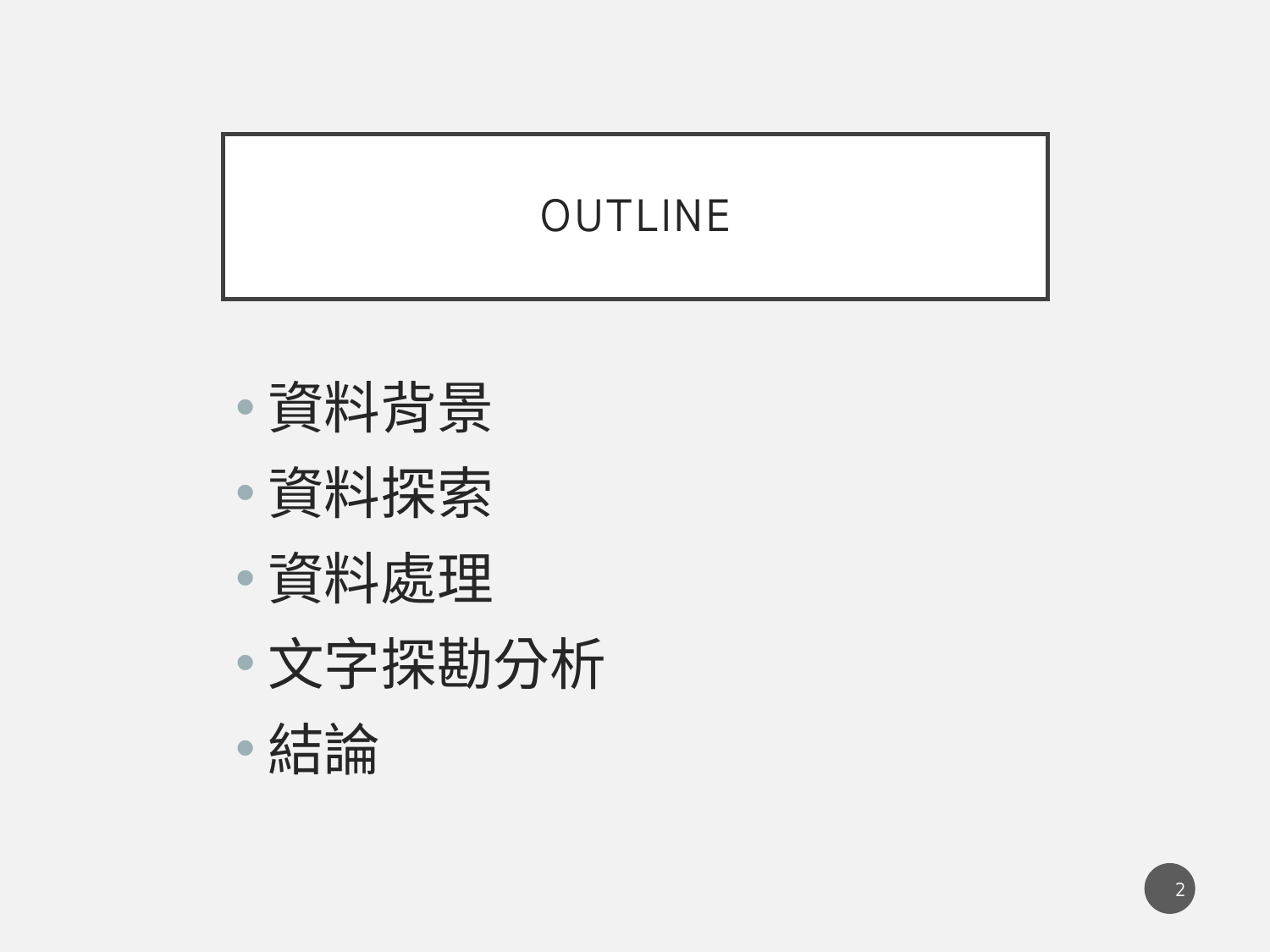

# Outline
資料背景
資料探索
資料處理
文字探勘分析
結論

2